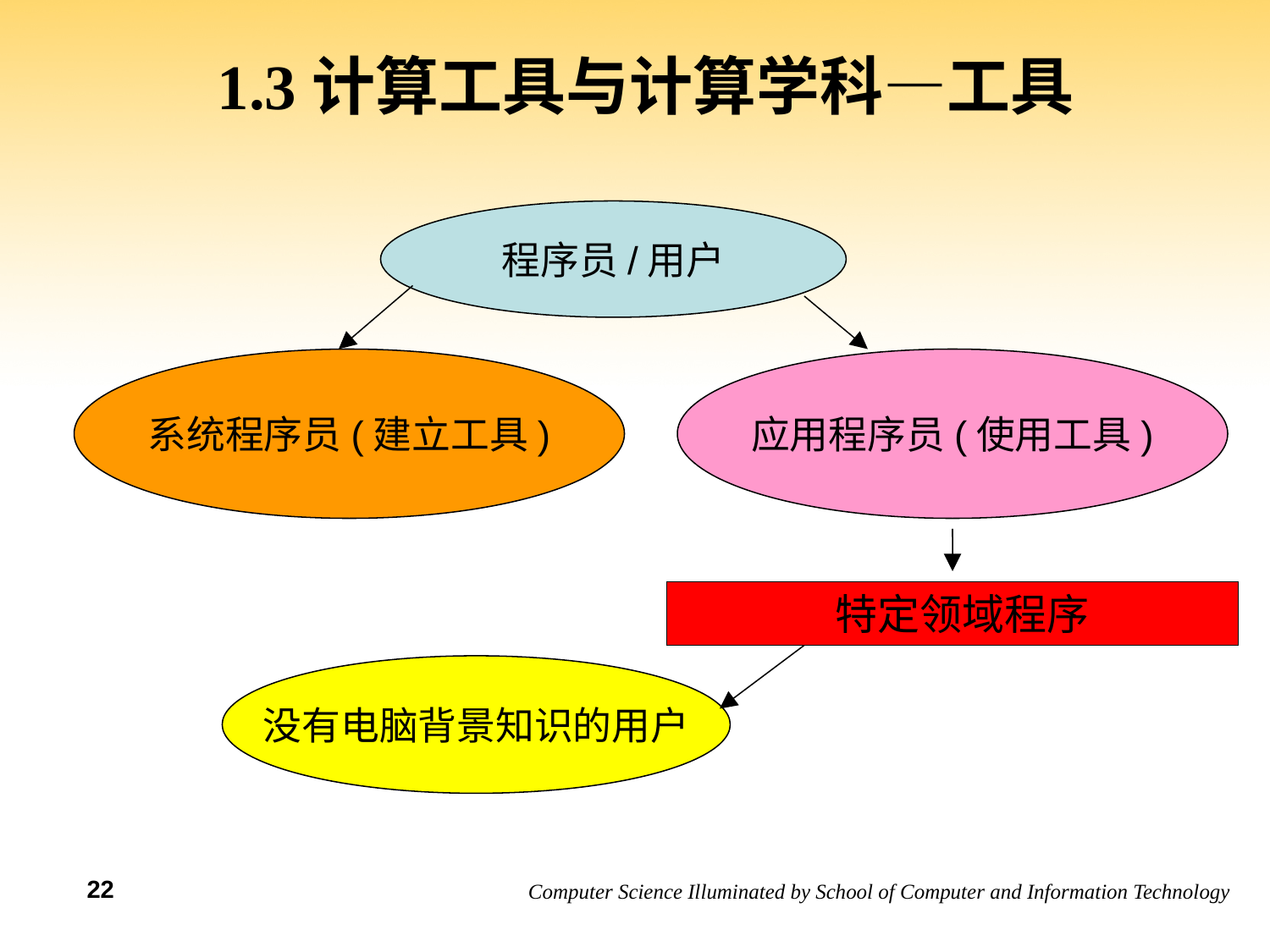

# 1.3计算工具与计算学科—工具
程序员/用户

系统程序员(建立工具)
应用程序员(使用工具)

 特定领域程序

没有电脑背景知识的用户
22